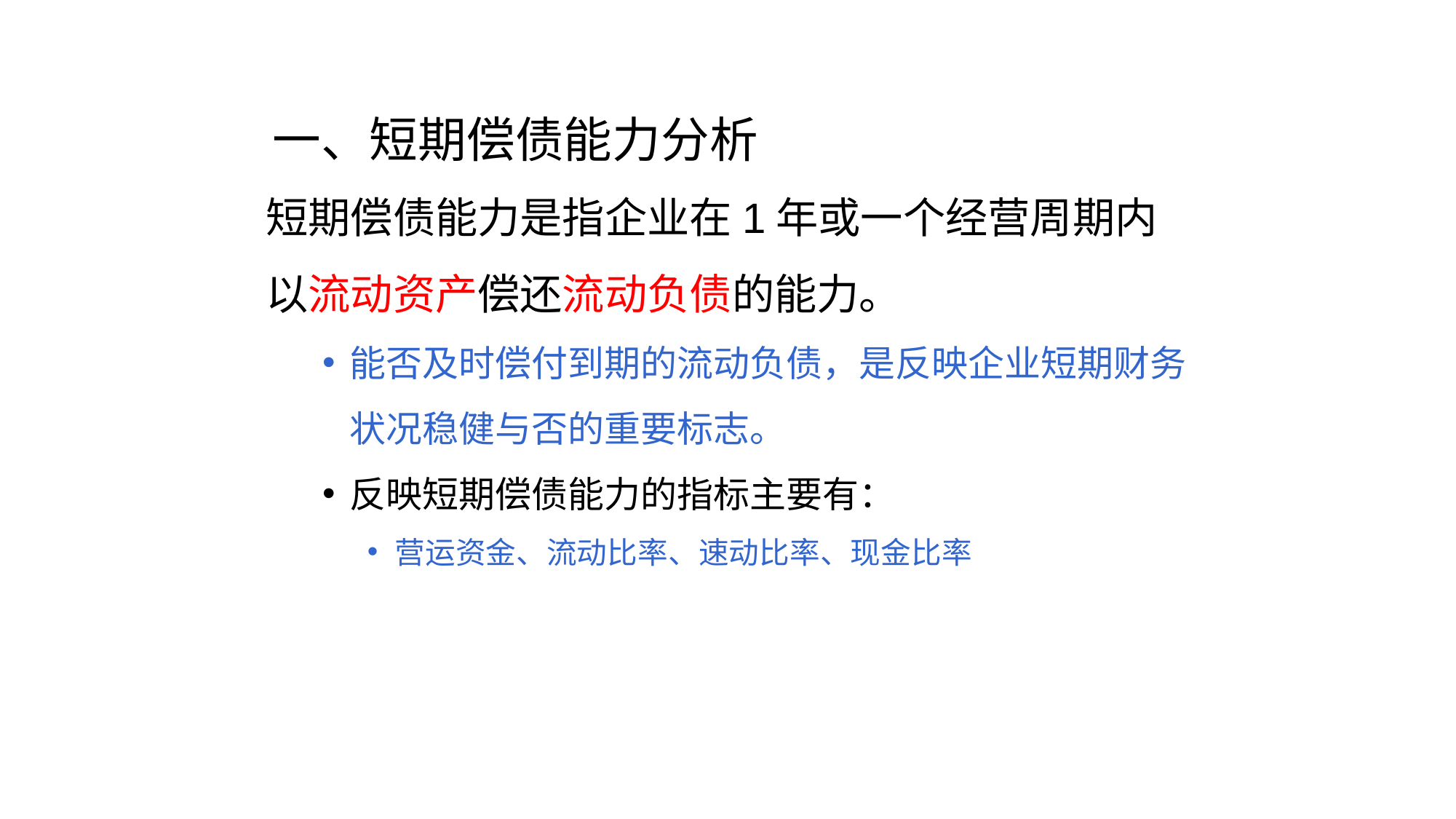

# 一、短期偿债能力分析
短期偿债能力是指企业在1年或一个经营周期内以流动资产偿还流动负债的能力。
能否及时偿付到期的流动负债，是反映企业短期财务状况稳健与否的重要标志。
反映短期偿债能力的指标主要有：
营运资金、流动比率、速动比率、现金比率